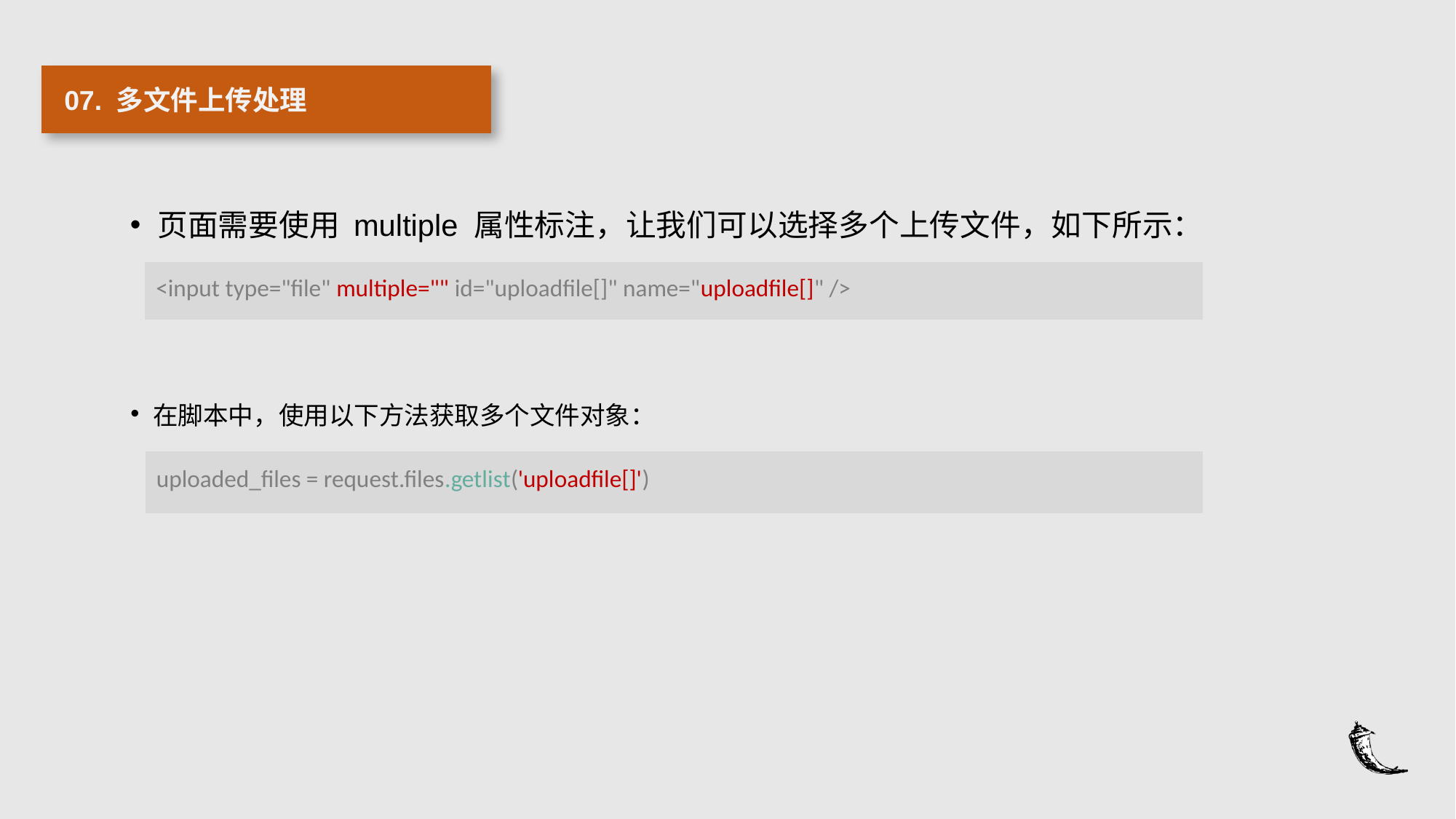

07. 多文件上传处理
页面需要使用 multiple 属性标注，让我们可以选择多个上传文件，如下所示：
| <input type="file" multiple="" id="uploadfile[]" name="uploadfile[]" /> |
| --- |
在脚本中，使用以下方法获取多个文件对象：
| uploaded\_files = request.files.getlist('uploadfile[]') |
| --- |